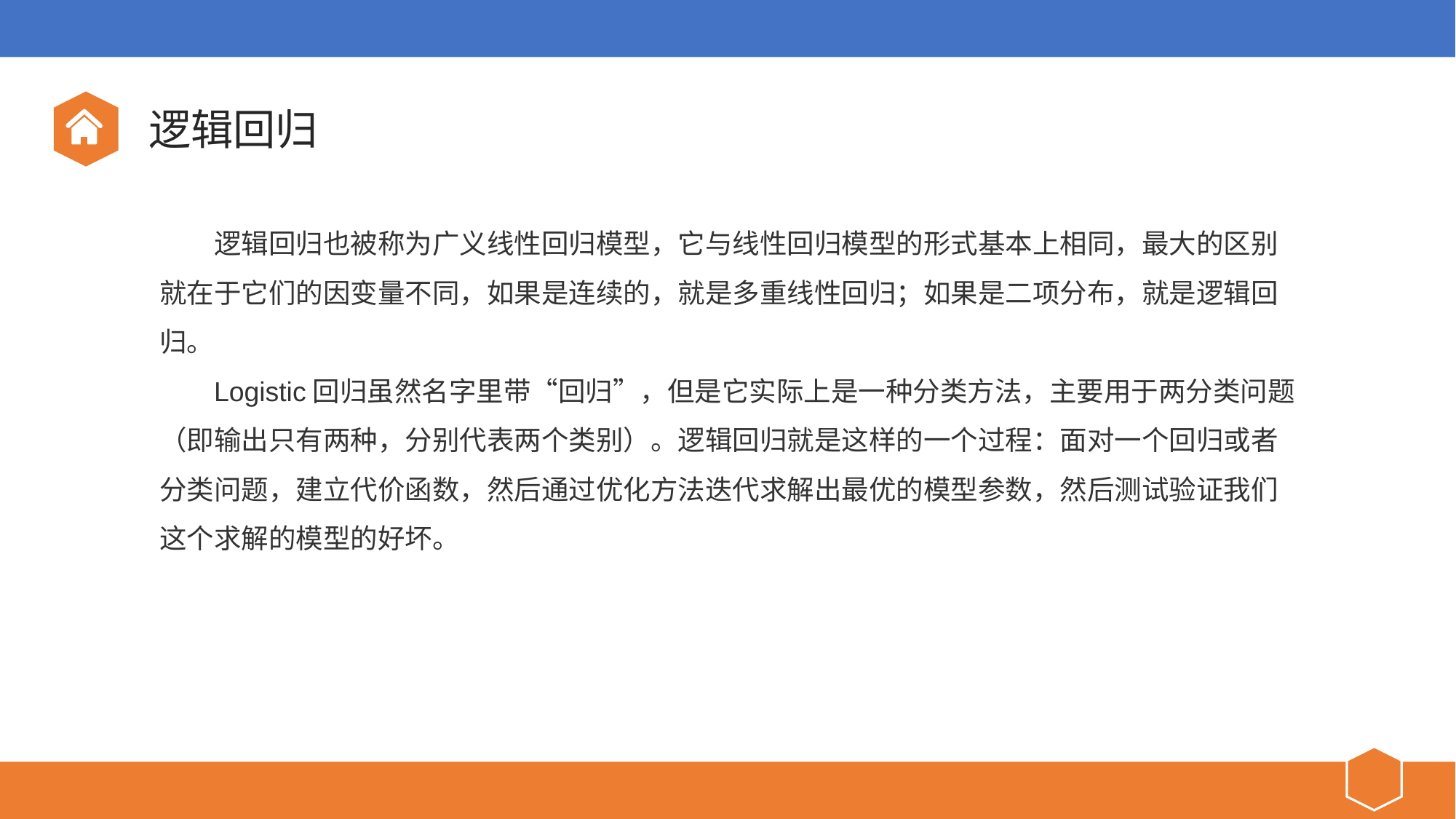

逻辑回归

逻辑回归也被称为广义线性回归模型，它与线性回归模型的形式基本上相同，最大的区别就在于它们的因变量不同，如果是连续的，就是多重线性回归；如果是二项分布，就是逻辑回归。
Logistic回归虽然名字里带“回归”，但是它实际上是一种分类方法，主要用于两分类问题（即输出只有两种，分别代表两个类别）。逻辑回归就是这样的一个过程：面对一个回归或者分类问题，建立代价函数，然后通过优化方法迭代求解出最优的模型参数，然后测试验证我们这个求解的模型的好坏。
17